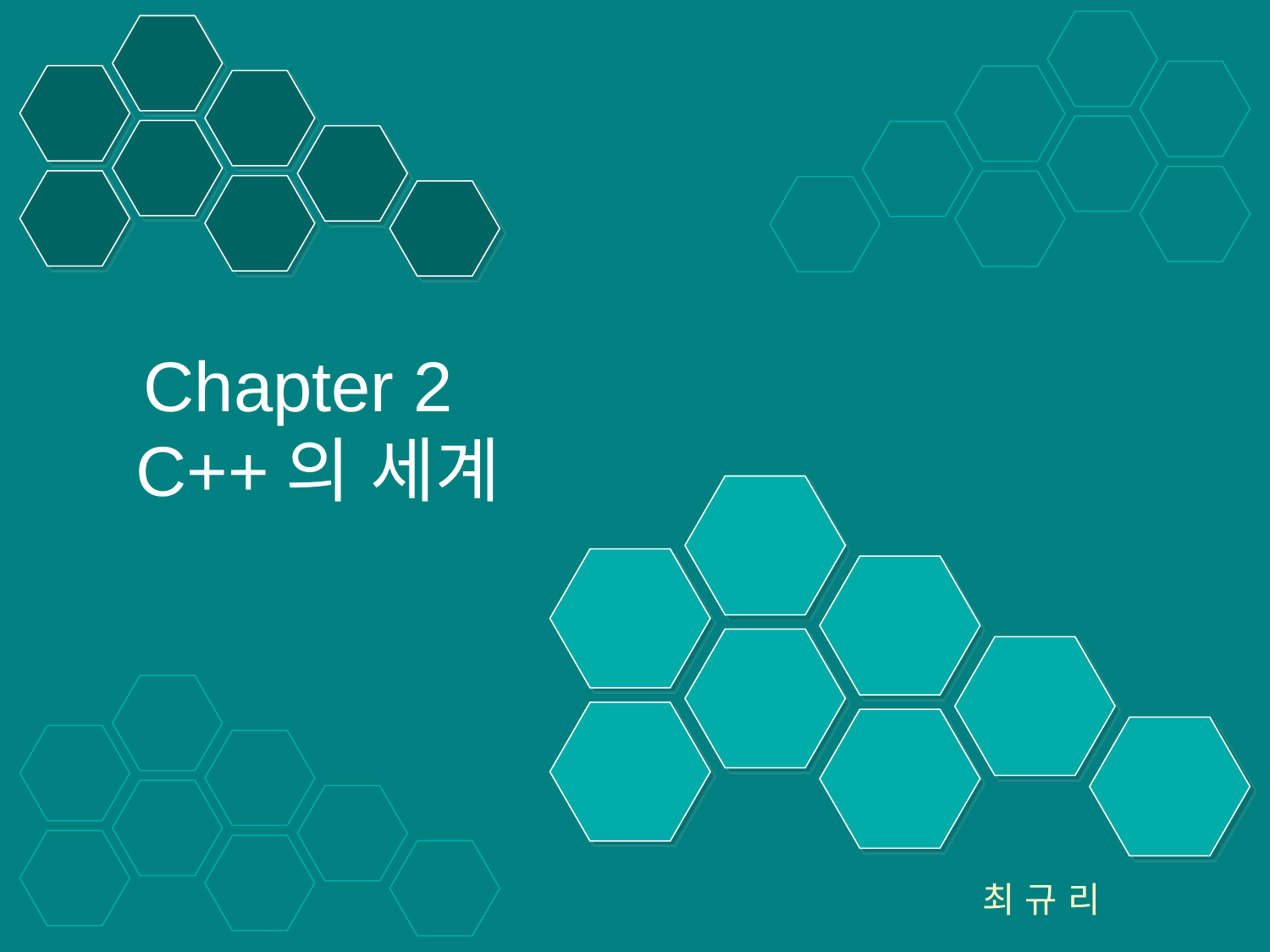

# Chapter 2 C++의 세계
최 규 리